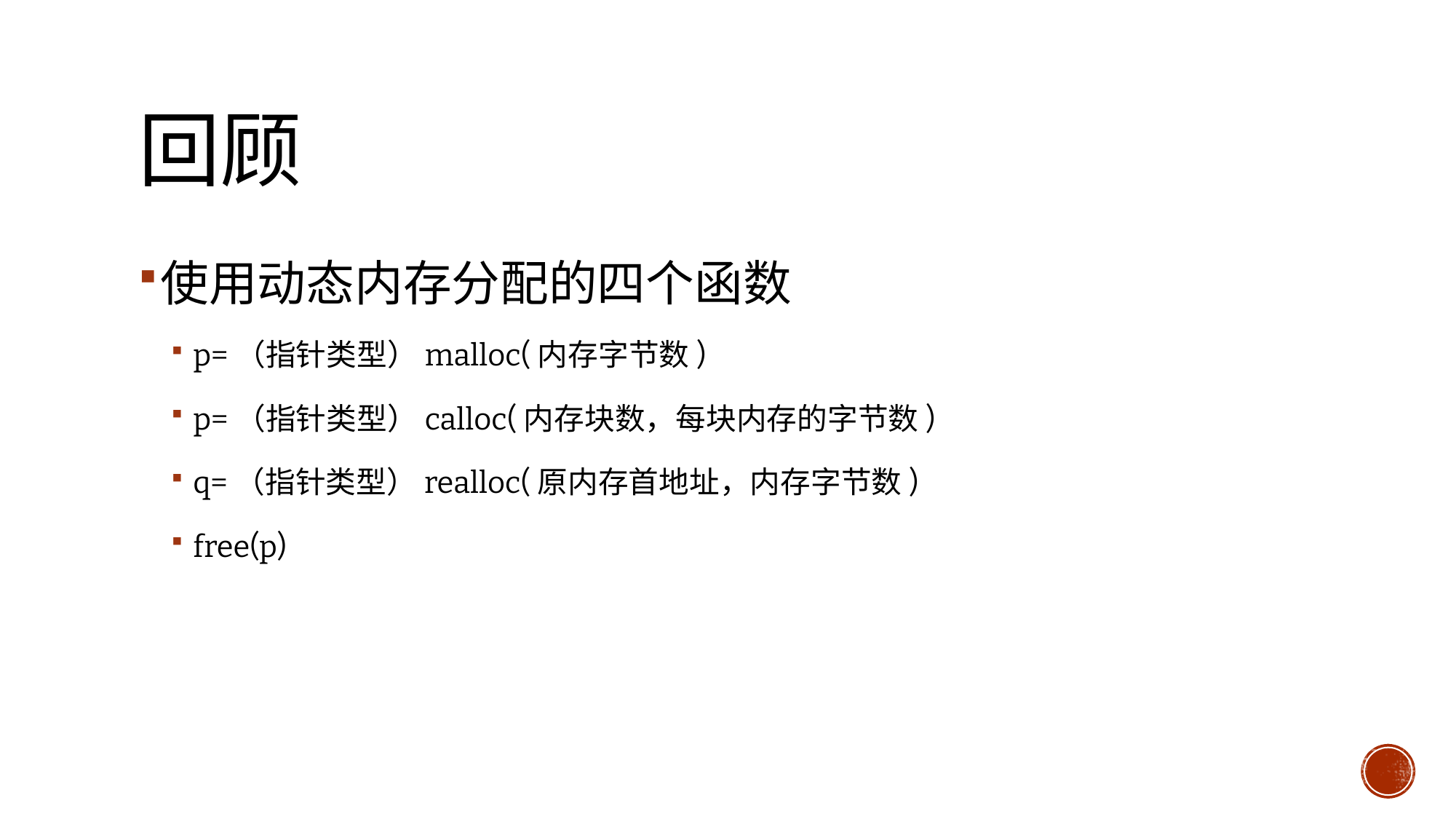

# 回顾
使用动态内存分配的四个函数
p=（指针类型）malloc(内存字节数)
p=（指针类型）calloc(内存块数，每块内存的字节数)
q=（指针类型）realloc(原内存首地址，内存字节数)
free(p)